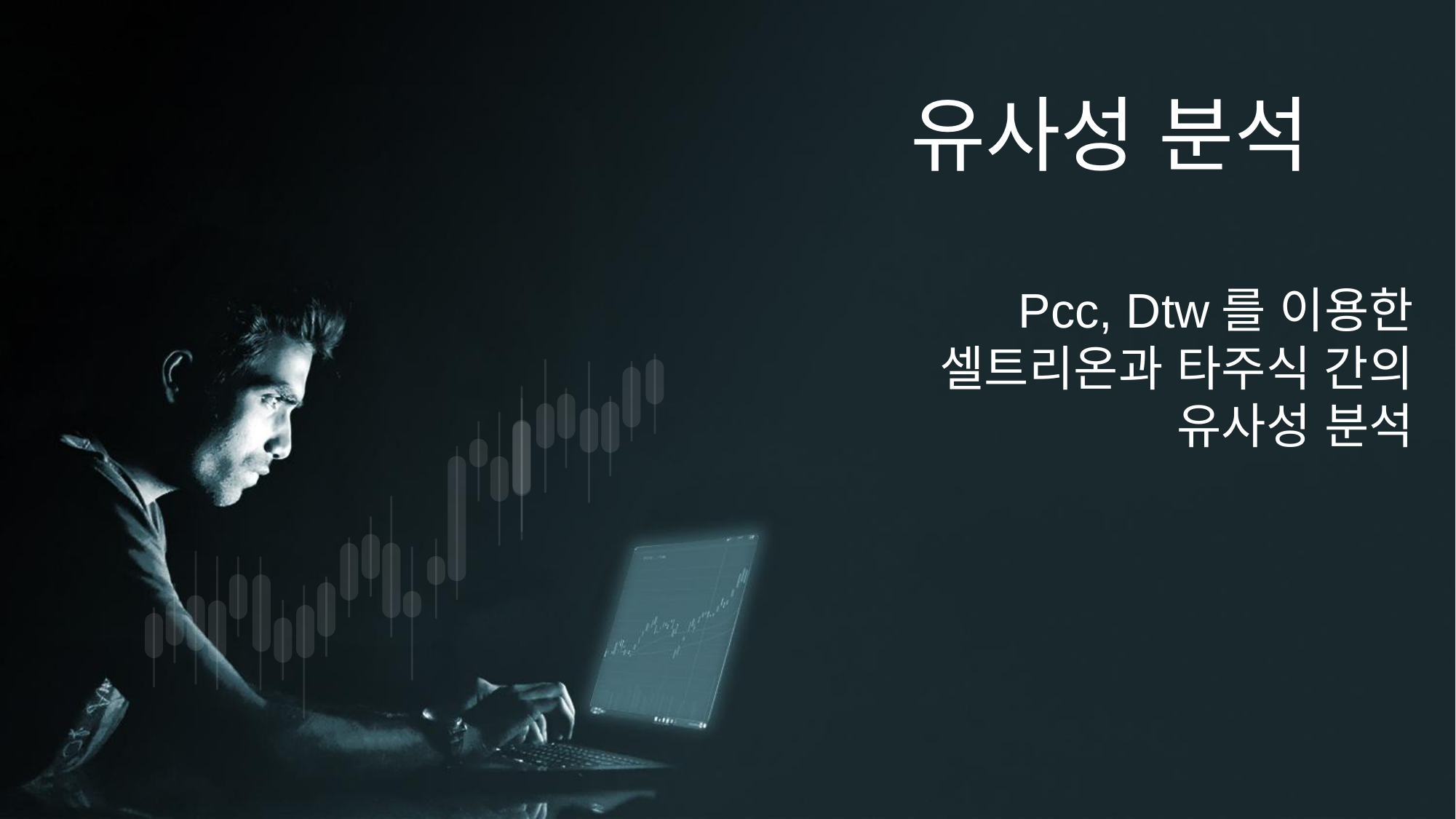

유사성 분석
Pcc, Dtw를 이용한
셀트리온과 타주식 간의
유사성 분석